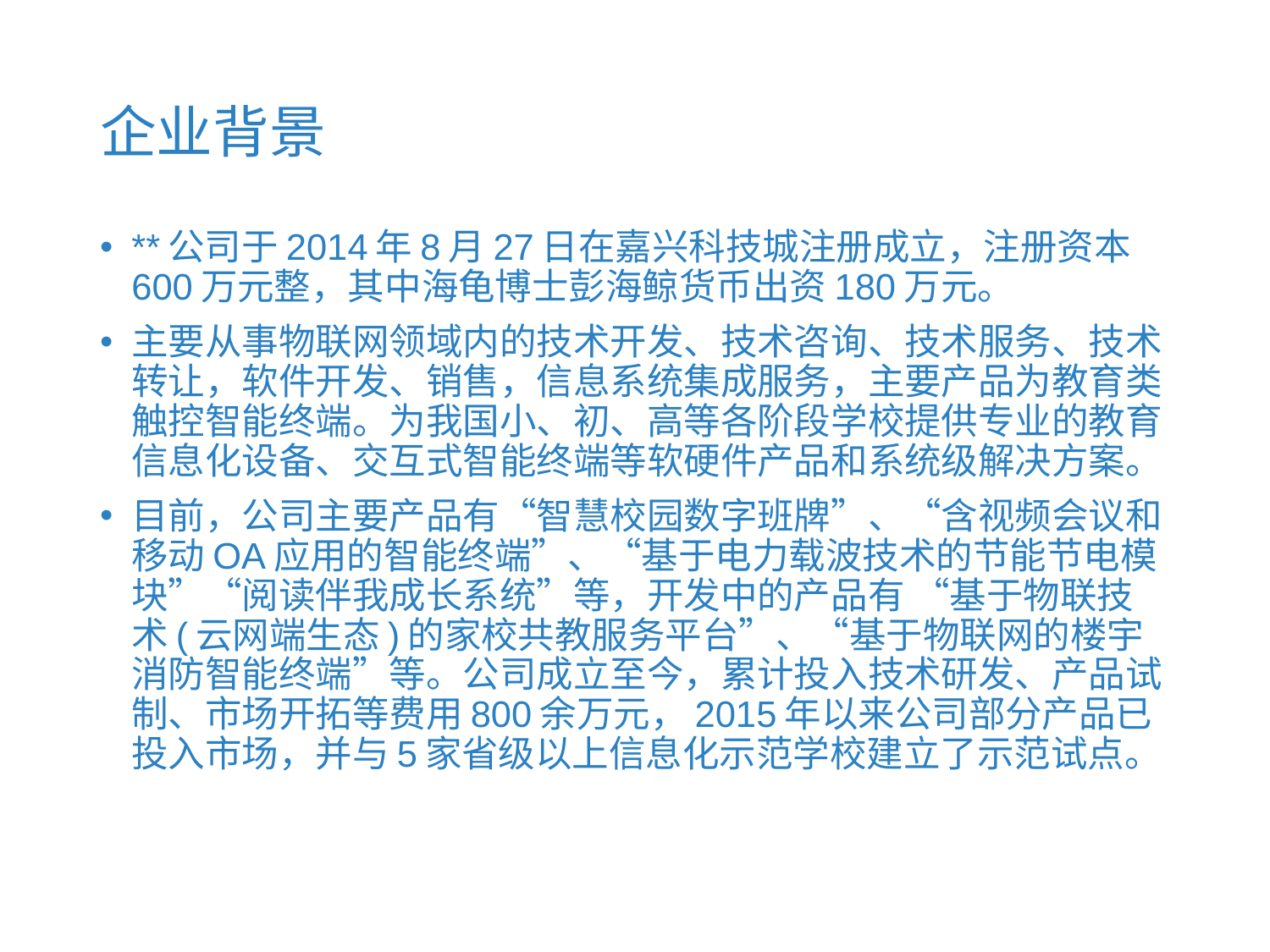

# 企业背景
**公司于2014年8月27日在嘉兴科技城注册成立，注册资本600万元整，其中海龟博士彭海鲸货币出资180万元。
主要从事物联网领域内的技术开发、技术咨询、技术服务、技术转让，软件开发、销售，信息系统集成服务，主要产品为教育类触控智能终端。为我国小、初、高等各阶段学校提供专业的教育信息化设备、交互式智能终端等软硬件产品和系统级解决方案。
目前，公司主要产品有“智慧校园数字班牌”、“含视频会议和移动OA应用的智能终端”、“基于电力载波技术的节能节电模块”“阅读伴我成长系统”等，开发中的产品有 “基于物联技术(云网端生态)的家校共教服务平台”、“基于物联网的楼宇消防智能终端”等。公司成立至今，累计投入技术研发、产品试制、市场开拓等费用800余万元，2015年以来公司部分产品已投入市场，并与5家省级以上信息化示范学校建立了示范试点。